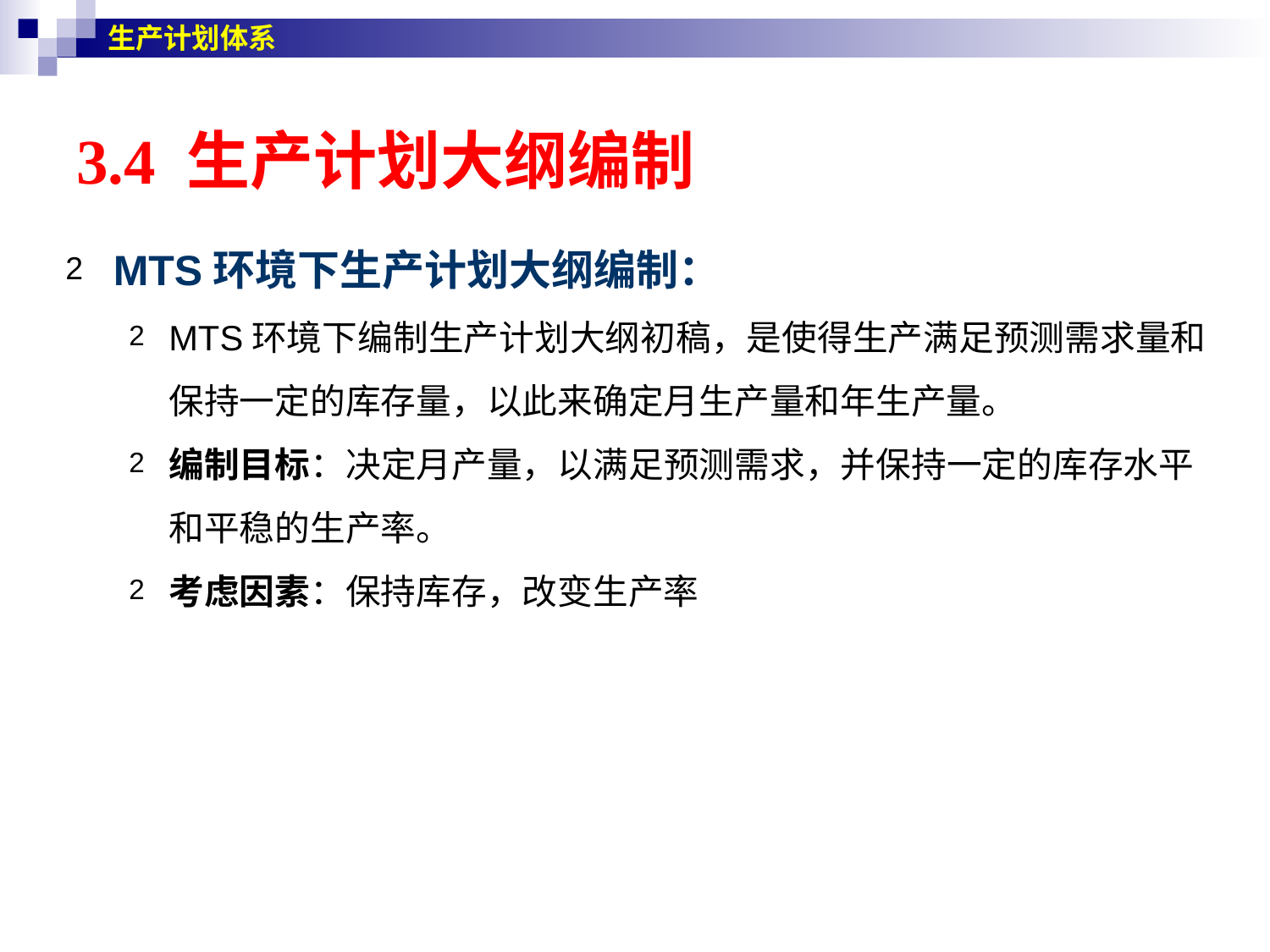

生产计划体系
# 3.4 生产计划大纲编制
MTS环境下生产计划大纲编制：
MTS环境下编制生产计划大纲初稿，是使得生产满足预测需求量和保持一定的库存量，以此来确定月生产量和年生产量。
编制目标：决定月产量，以满足预测需求，并保持一定的库存水平和平稳的生产率。
考虑因素：保持库存，改变生产率